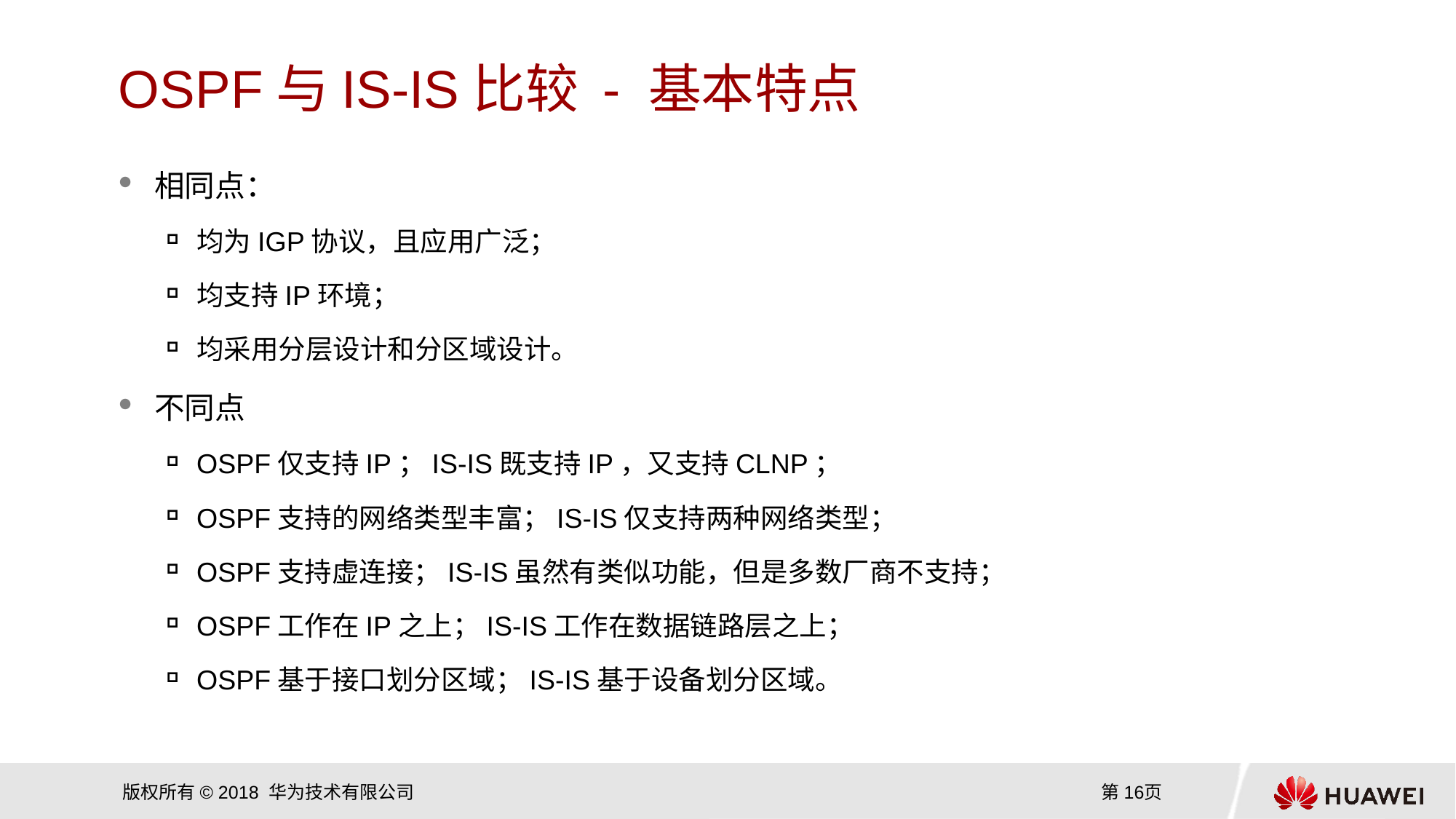

# OSPF与IS-IS比较 - 基本特点
相同点：
均为IGP协议，且应用广泛；
均支持IP环境；
均采用分层设计和分区域设计。
不同点
OSPF仅支持IP；IS-IS既支持IP，又支持CLNP；
OSPF支持的网络类型丰富；IS-IS仅支持两种网络类型；
OSPF支持虚连接；IS-IS虽然有类似功能，但是多数厂商不支持；
OSPF工作在IP之上；IS-IS工作在数据链路层之上；
OSPF基于接口划分区域；IS-IS基于设备划分区域。